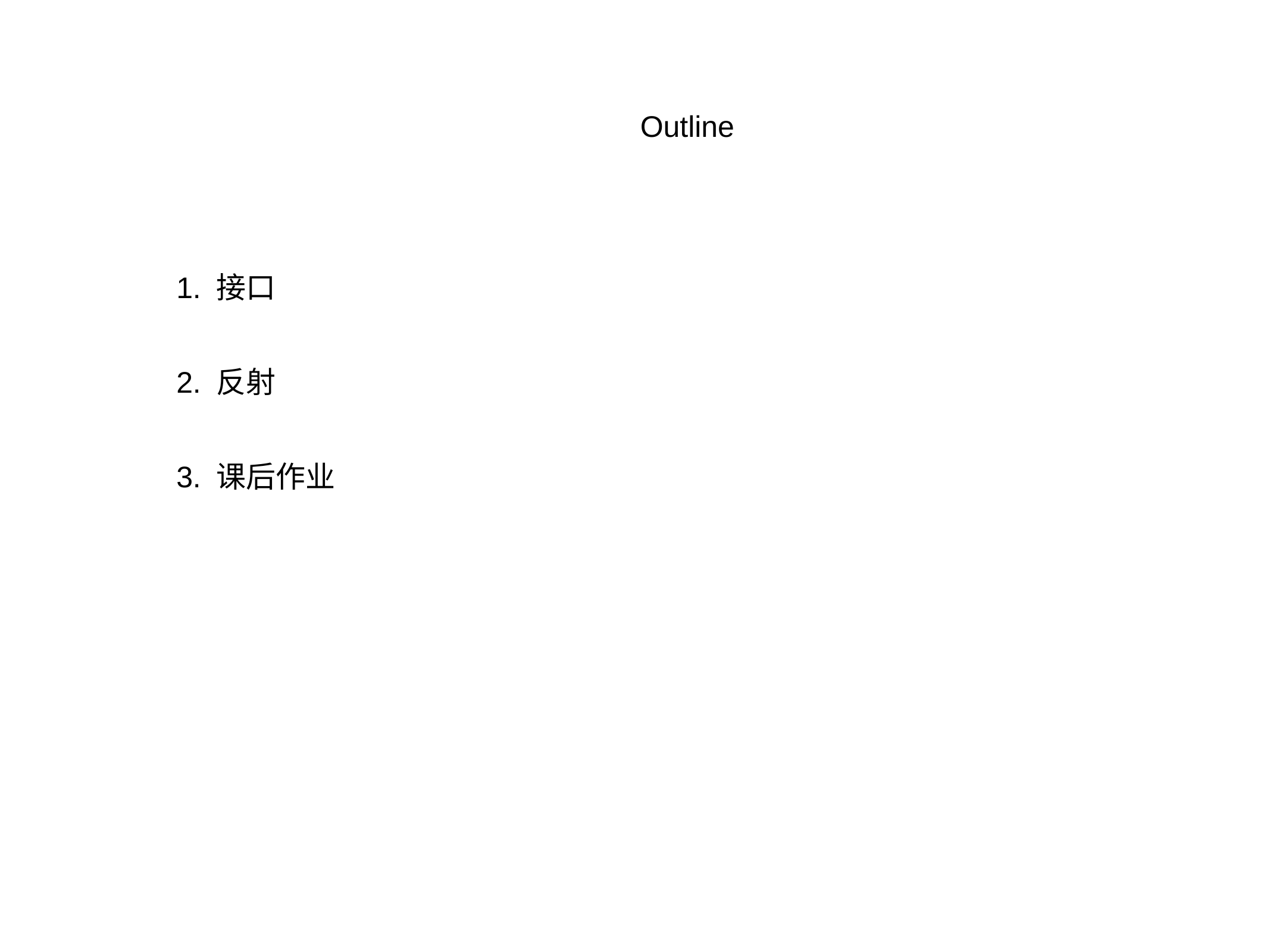

Outline
1. 接口
2. 反射
3. 课后作业